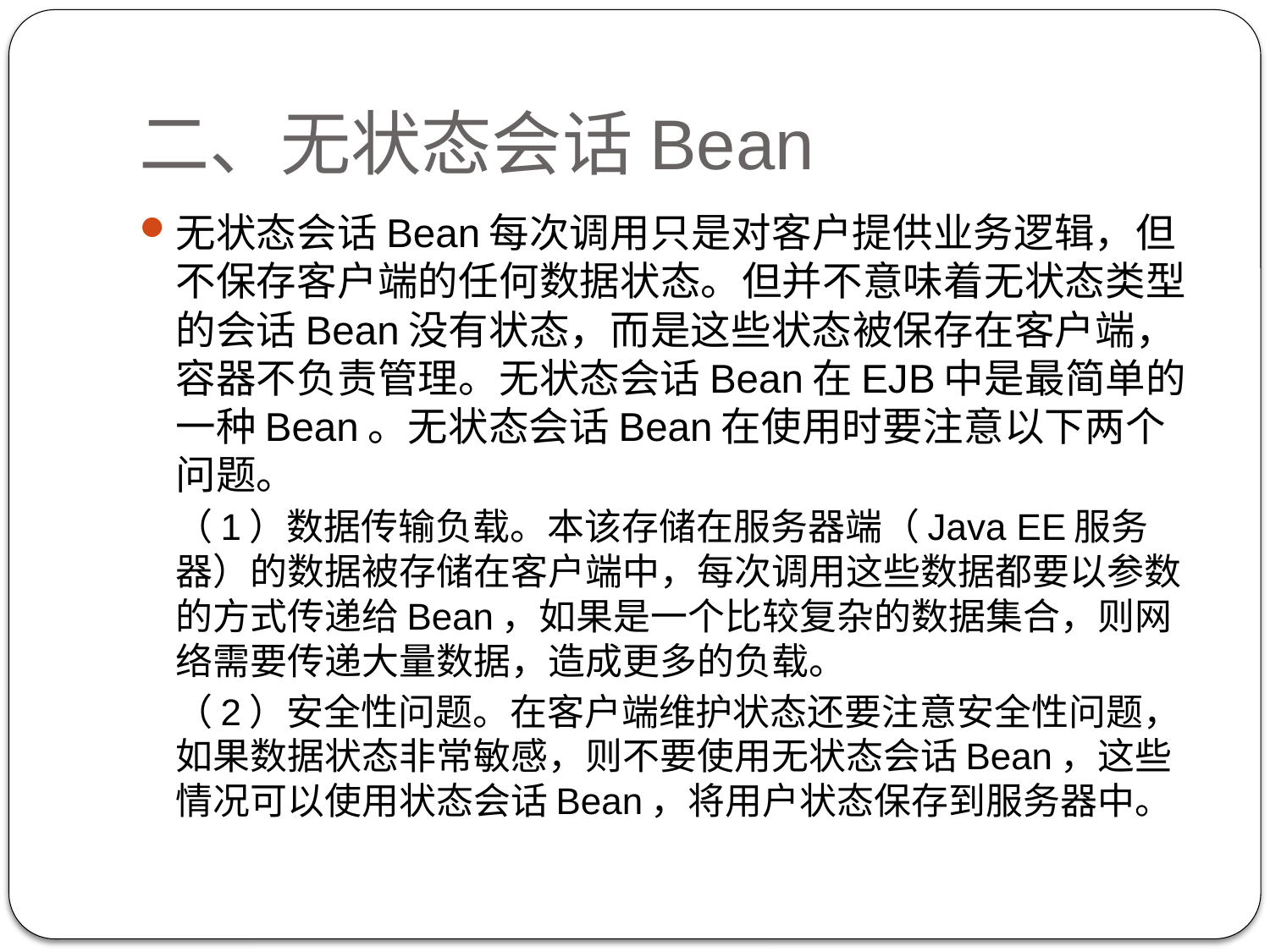

# 二、无状态会话Bean
无状态会话Bean每次调用只是对客户提供业务逻辑，但不保存客户端的任何数据状态。但并不意味着无状态类型的会话Bean没有状态，而是这些状态被保存在客户端，容器不负责管理。无状态会话Bean在EJB中是最简单的一种Bean。无状态会话Bean在使用时要注意以下两个问题。
（1）数据传输负载。本该存储在服务器端（Java EE服务器）的数据被存储在客户端中，每次调用这些数据都要以参数的方式传递给Bean，如果是一个比较复杂的数据集合，则网络需要传递大量数据，造成更多的负载。
（2）安全性问题。在客户端维护状态还要注意安全性问题，如果数据状态非常敏感，则不要使用无状态会话Bean，这些情况可以使用状态会话Bean，将用户状态保存到服务器中。